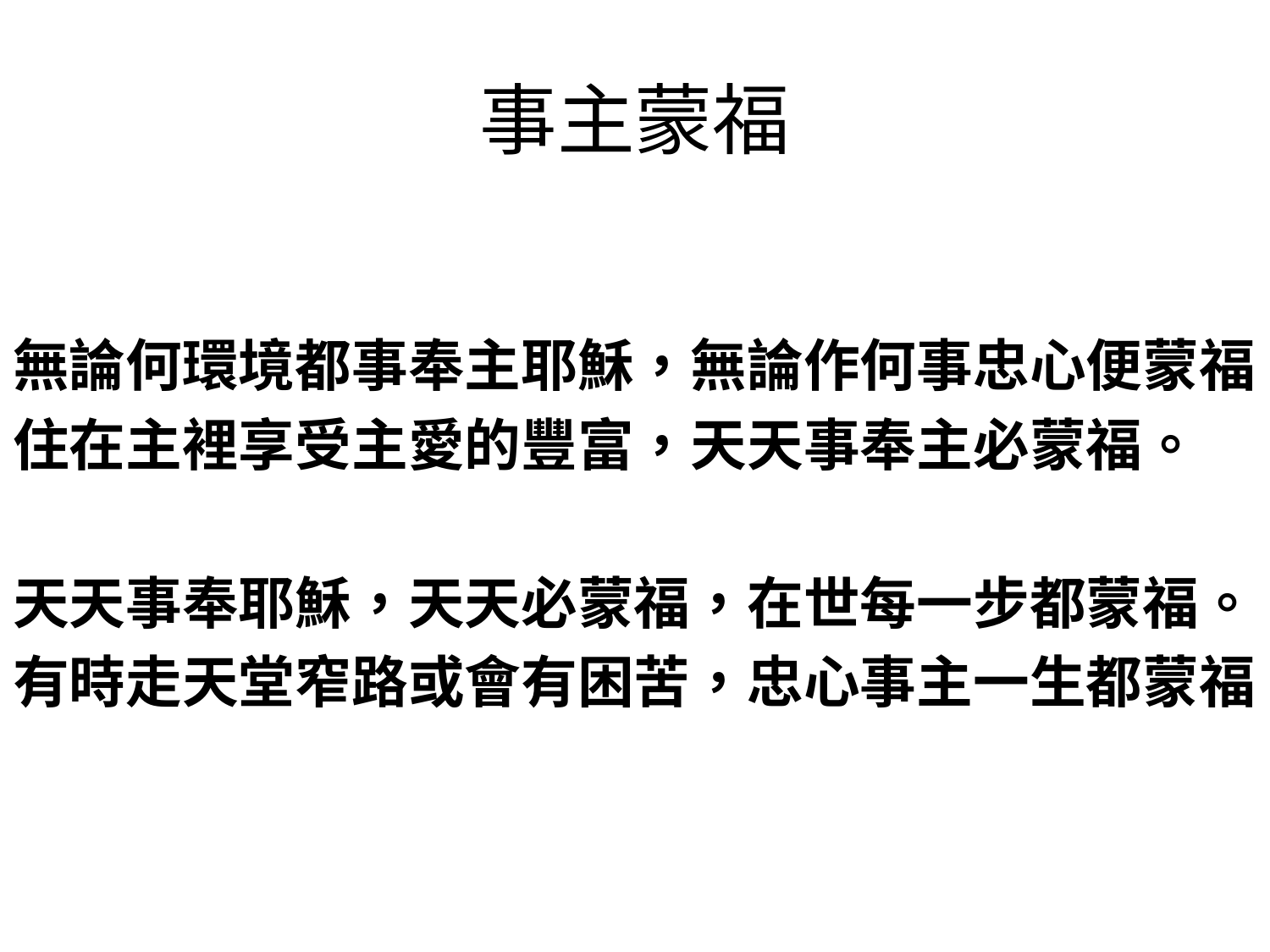

# 事主蒙福
無論何環境都事奉主耶穌，無論作何事忠心便蒙福；
住在主裡享受主愛的豐富，天天事奉主必蒙福。

天天事奉耶穌，天天必蒙福，在世每一步都蒙福。
有時走天堂窄路或會有困苦，忠心事主一生都蒙福。